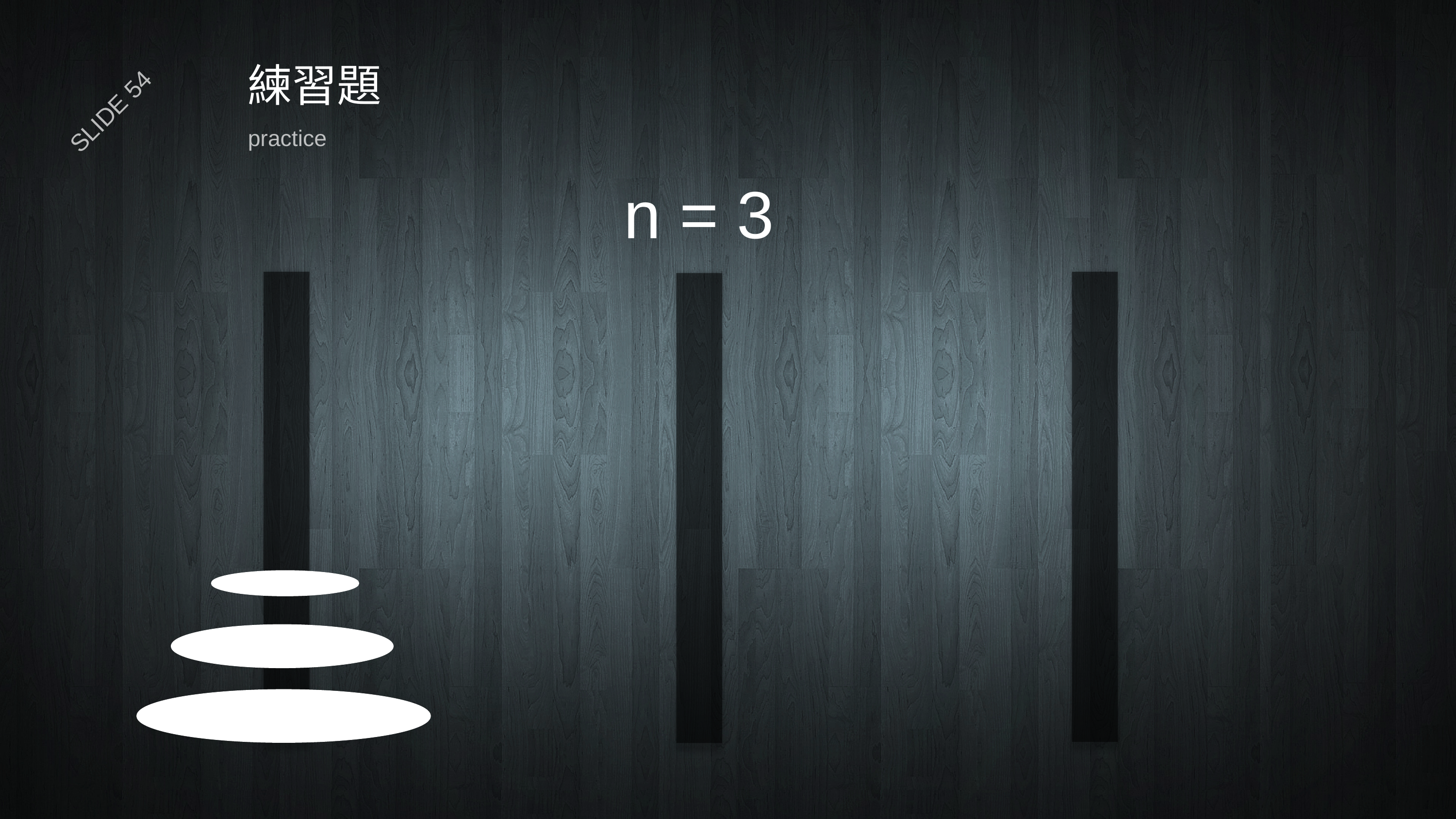

# 練習題
SLIDE 54
practice

n = 3